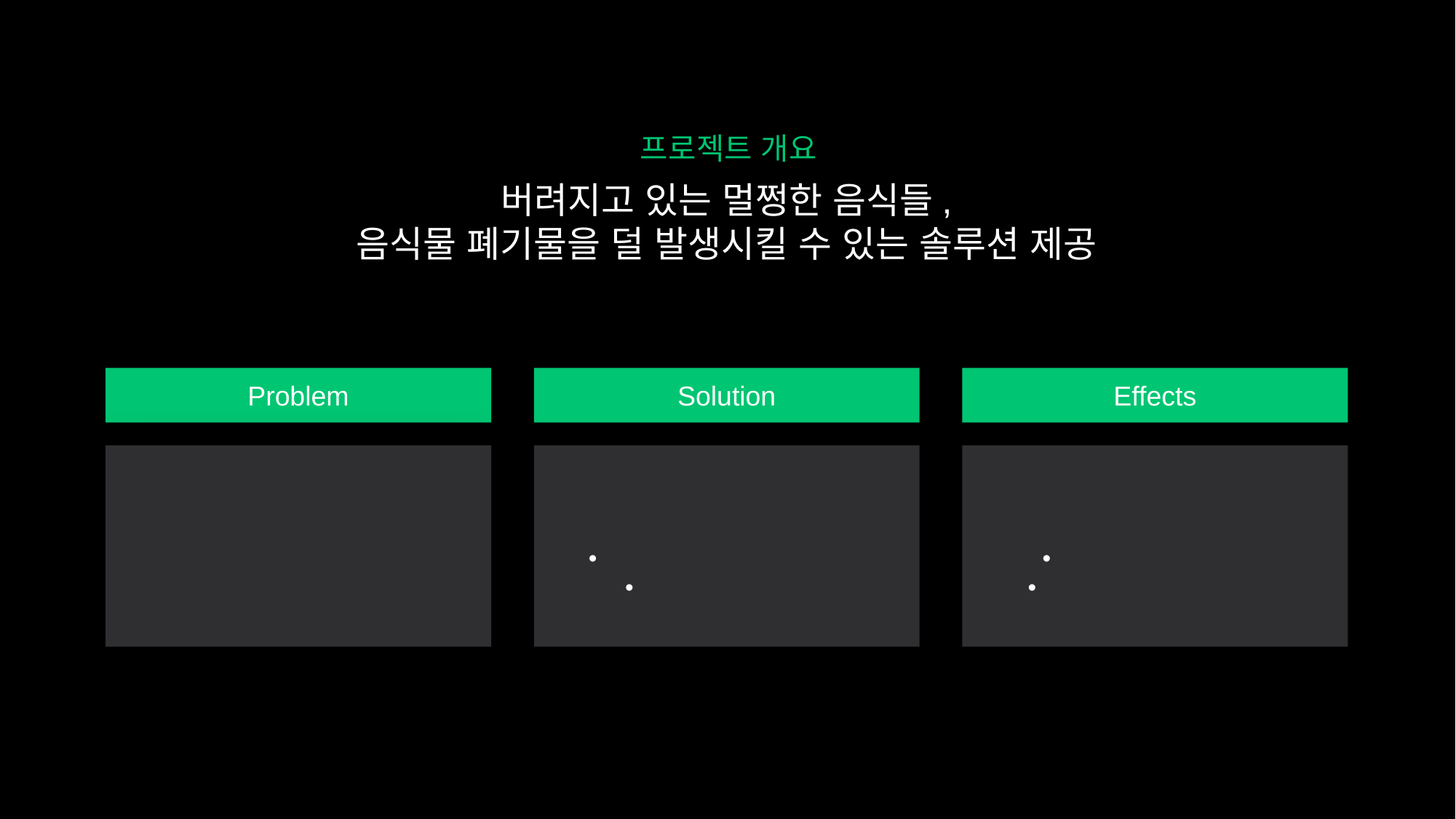

프로젝트 개요
버려지고 있는 멀쩡한 음식들,
음식물 폐기물을 덜 발생시킬 수 있는 솔루션 제공
Solution
Effects
Problem

식품 로스 문제
상점에서 팔다 남은 식품은 버려짐
동네 가게·소비자 매칭 서비스
유통기한 임박 식품 대상
동네 단위 서비스
사회적 가치 창출
지역 상권의 활력소
음식물 폐기물 양 감소